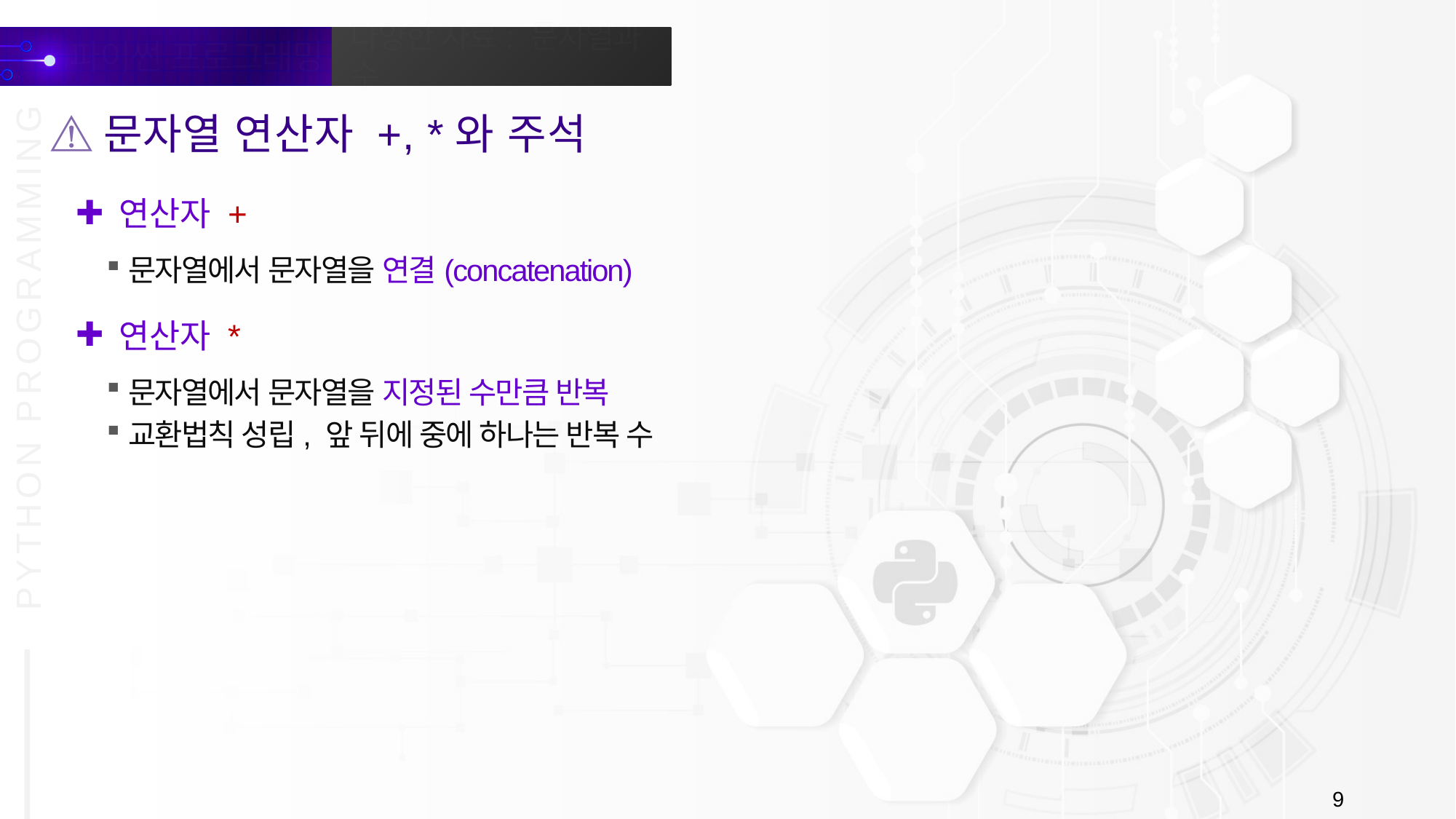

문자열 연산자 +, *와 주석
연산자 +
문자열에서 문자열을 연결(concatenation)
연산자 *
문자열에서 문자열을 지정된 수만큼 반복
교환법칙 성립, 앞 뒤에 중에 하나는 반복 수
9